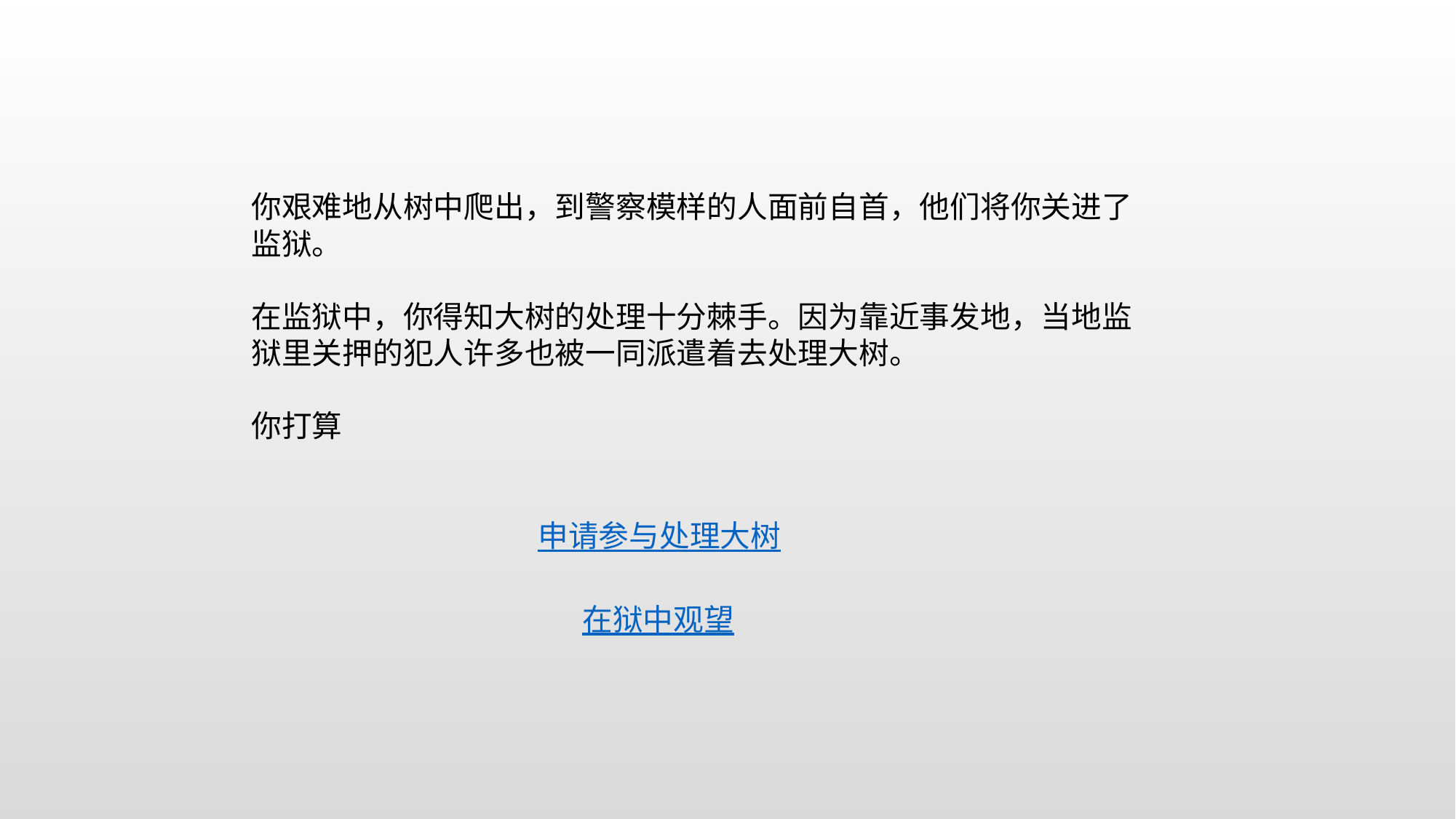

你艰难地从树中爬出，到警察模样的人面前自首，他们将你关进了监狱。

在监狱中，你得知大树的处理十分棘手。因为靠近事发地，当地监狱里关押的犯人许多也被一同派遣着去处理大树。

你打算
申请参与处理大树
在狱中观望